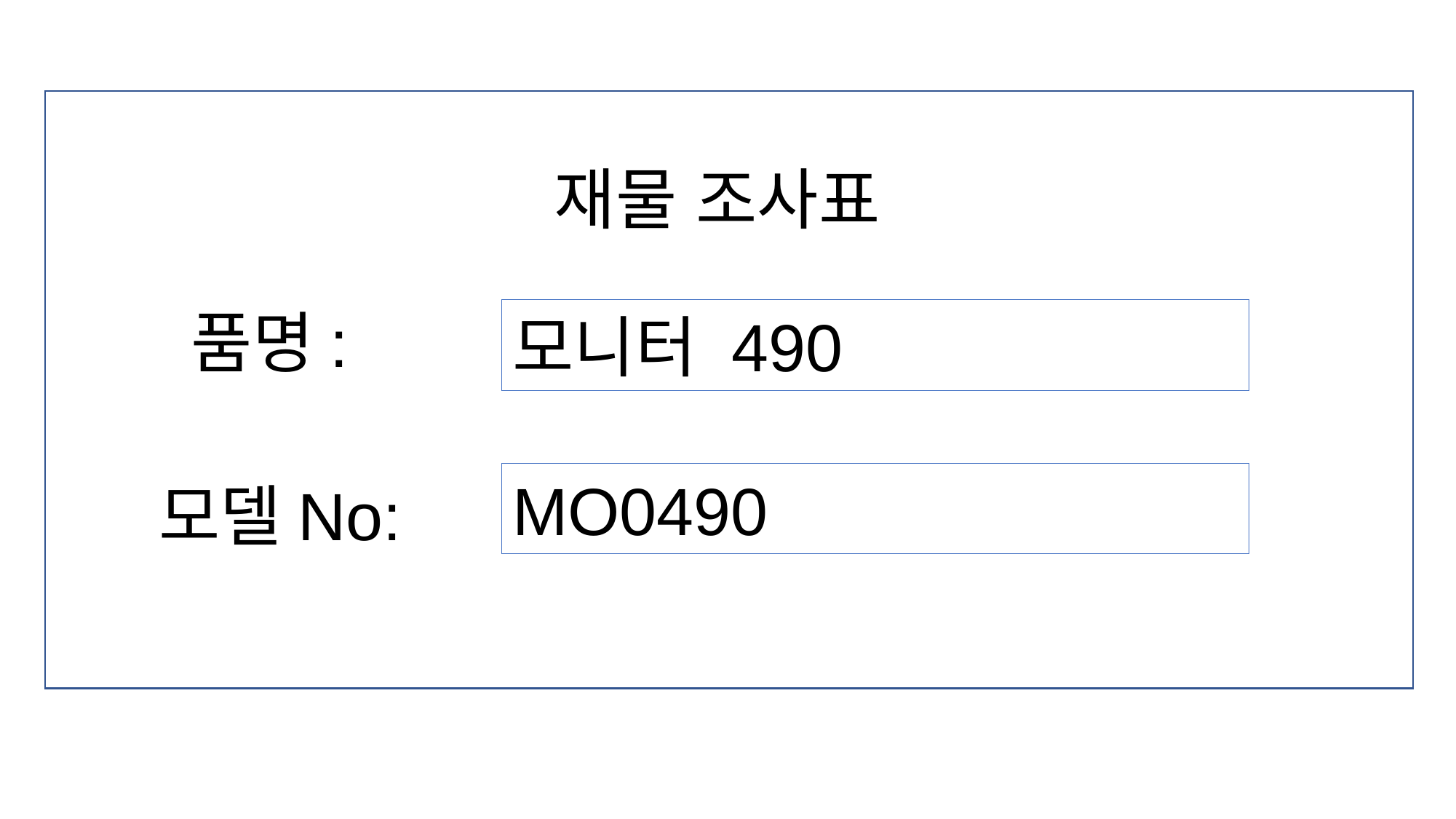

재물 조사표
품명:
모니터 490
MO0490
모델No: